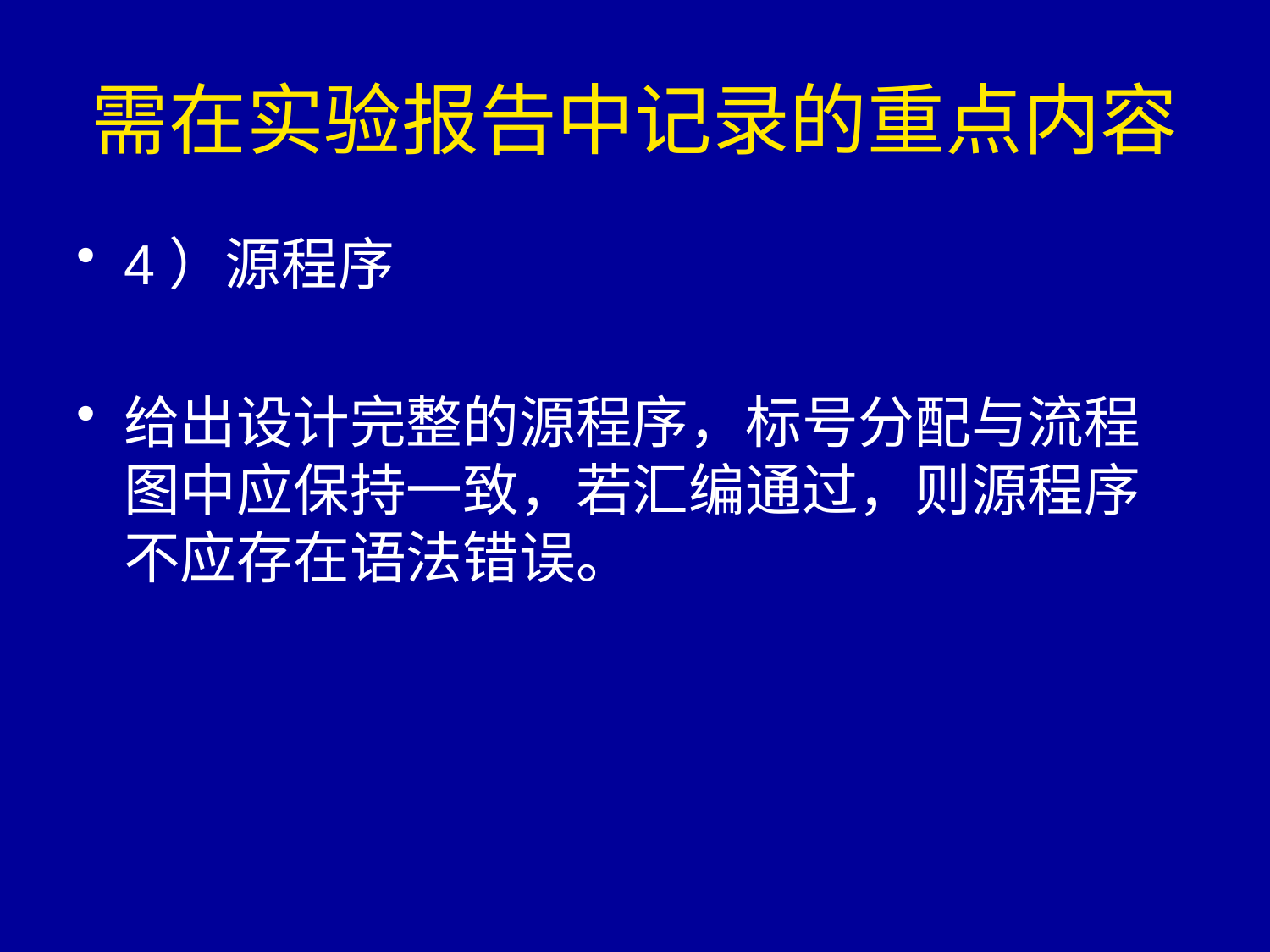

# 需在实验报告中记录的重点内容
4）源程序

给出设计完整的源程序，标号分配与流程图中应保持一致，若汇编通过，则源程序不应存在语法错误。